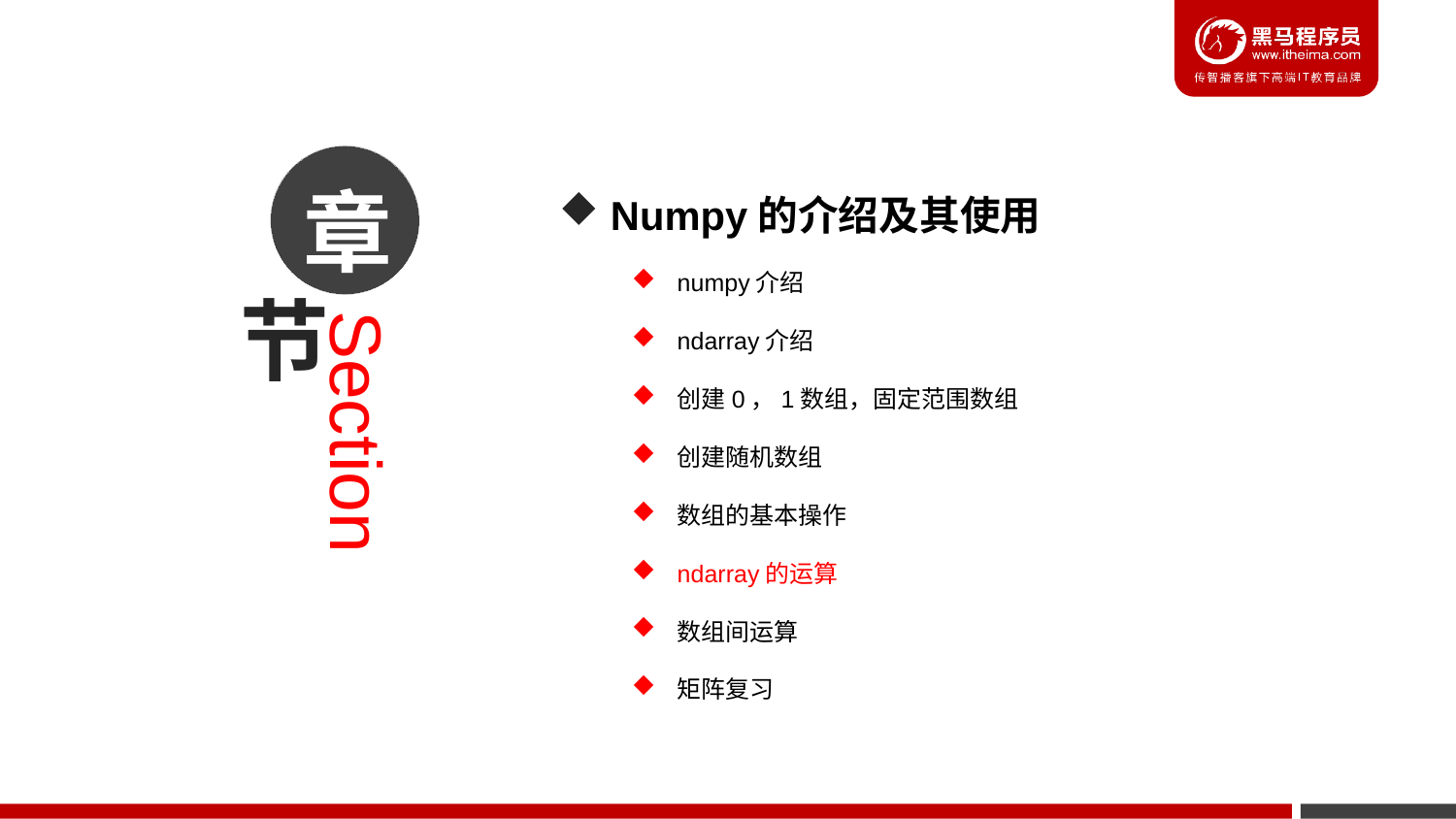

Numpy的介绍及其使用
numpy介绍
ndarray介绍
创建0，1数组，固定范围数组
创建随机数组
数组的基本操作
ndarray的运算
数组间运算
矩阵复习
章
节
Section